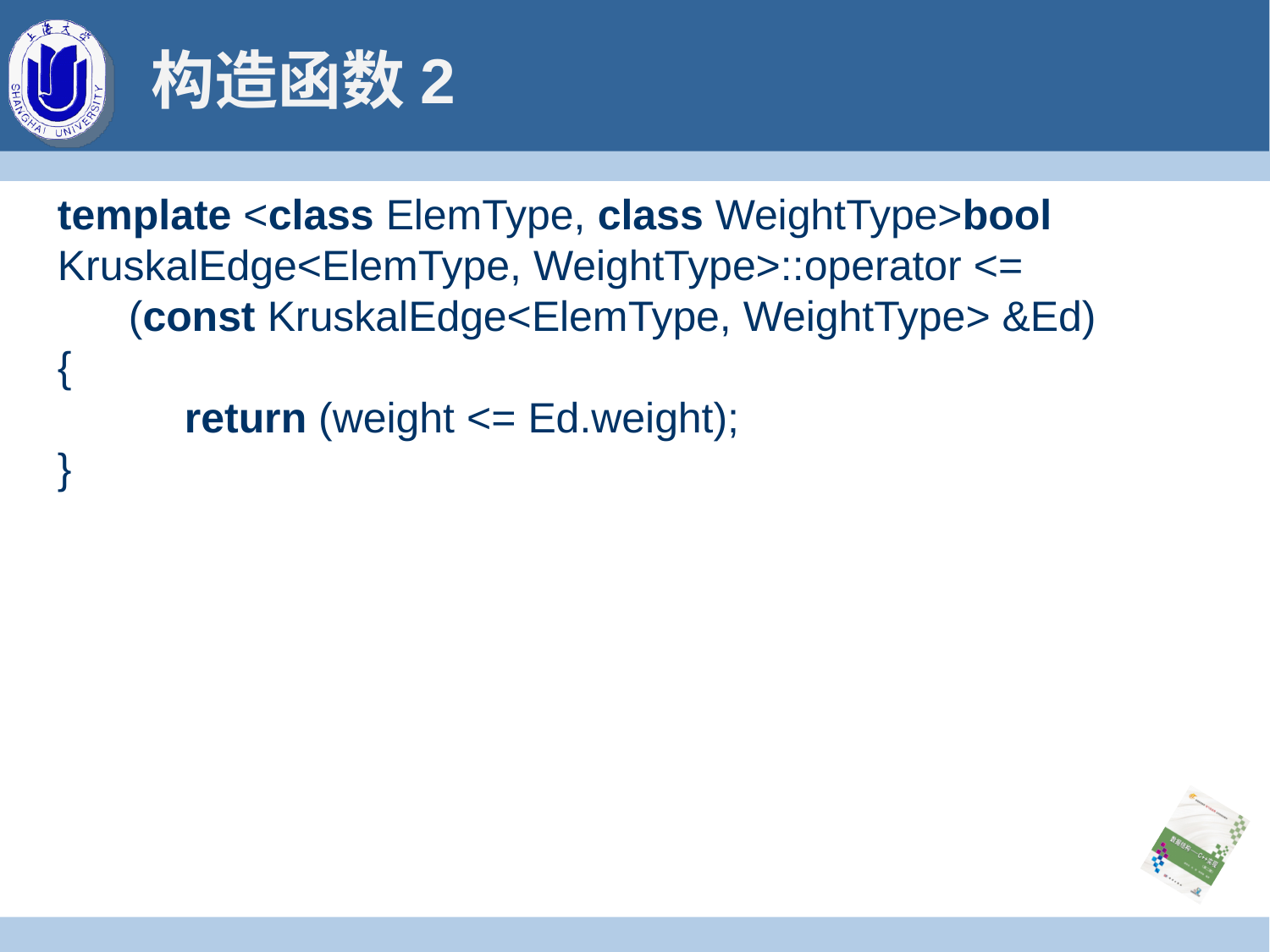

# 构造函数2
template <class ElemType, class WeightType>bool KruskalEdge<ElemType, WeightType>::operator <=
      (const KruskalEdge<ElemType, WeightType> &Ed)
{
	return (weight <= Ed.weight);
}